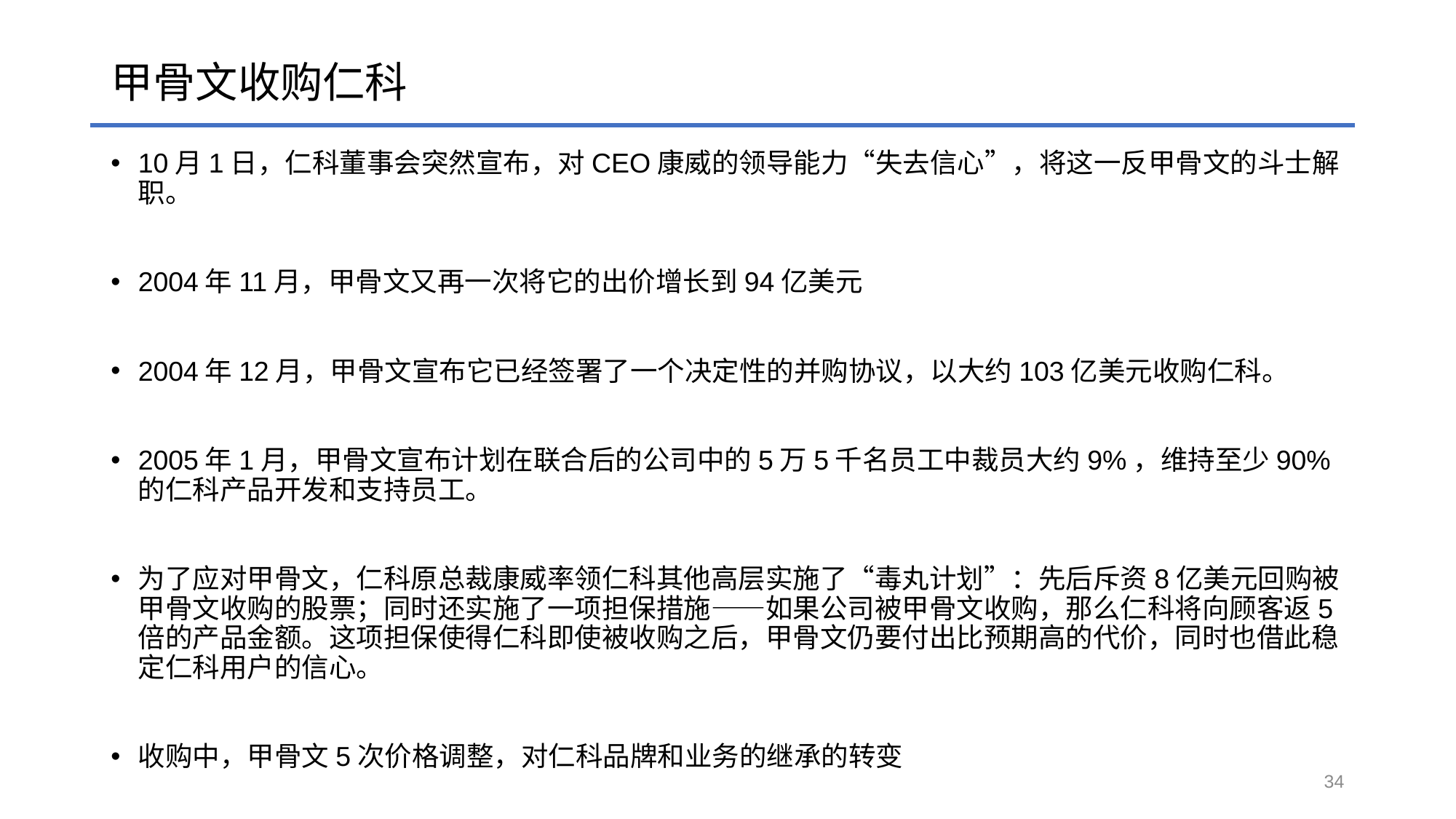

# 甲骨文收购仁科
10月1日，仁科董事会突然宣布，对CEO康威的领导能力“失去信心”，将这一反甲骨文的斗士解职。

2004年11月，甲骨文又再一次将它的出价增长到94亿美元

2004年12月，甲骨文宣布它已经签署了一个决定性的并购协议，以大约103亿美元收购仁科。

2005年1月，甲骨文宣布计划在联合后的公司中的5万5千名员工中裁员大约9%，维持至少90%的仁科产品开发和支持员工。

为了应对甲骨文，仁科原总裁康威率领仁科其他高层实施了“毒丸计划”：先后斥资8亿美元回购被甲骨文收购的股票；同时还实施了一项担保措施——如果公司被甲骨文收购，那么仁科将向顾客返5倍的产品金额。这项担保使得仁科即使被收购之后，甲骨文仍要付出比预期高的代价，同时也借此稳定仁科用户的信心。

收购中，甲骨文5次价格调整，对仁科品牌和业务的继承的转变
34